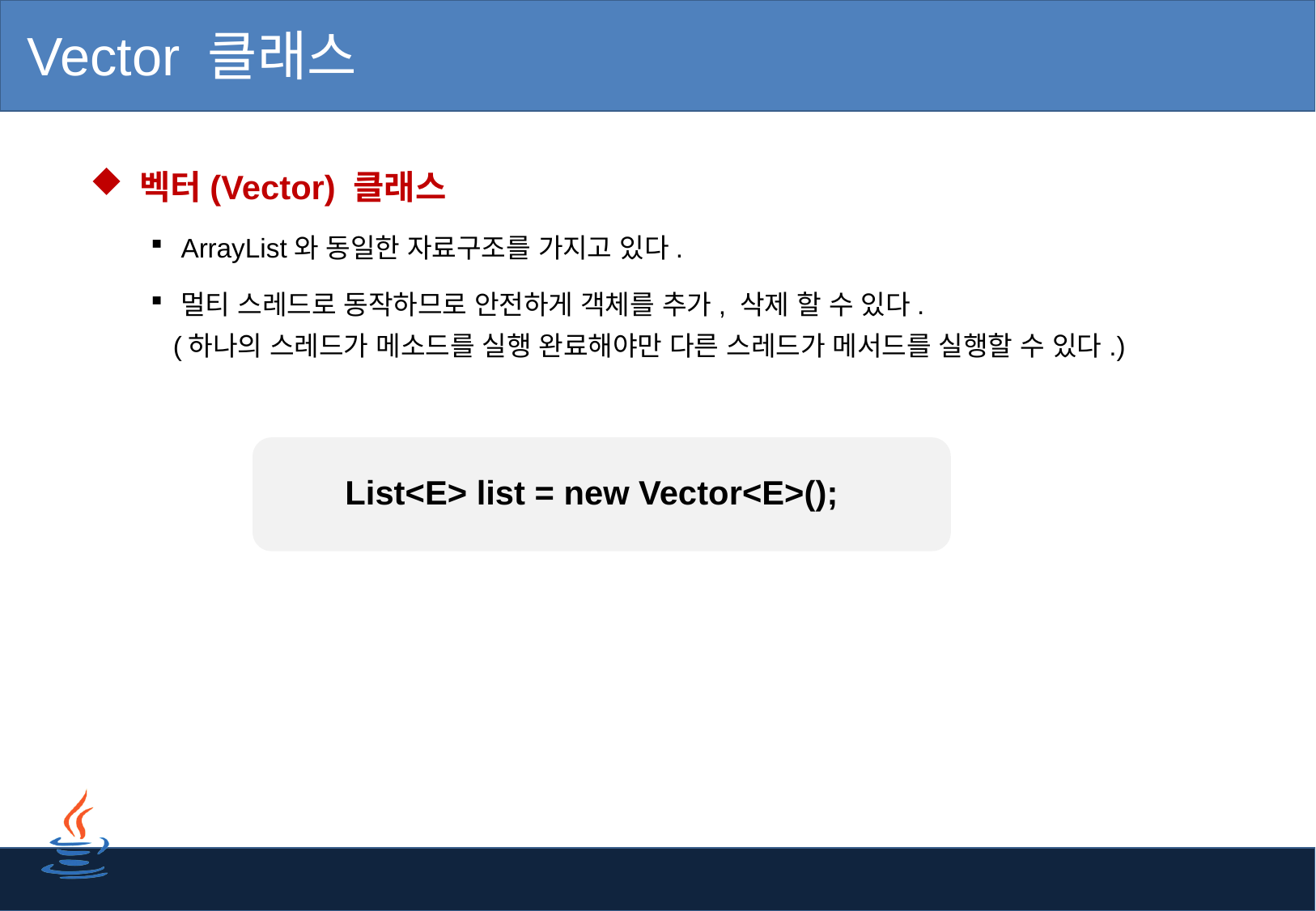

# Vector 클래스
 벡터(Vector) 클래스
ArrayList와 동일한 자료구조를 가지고 있다.
멀티 스레드로 동작하므로 안전하게 객체를 추가, 삭제 할 수 있다.
   (하나의 스레드가 메소드를 실행 완료해야만 다른 스레드가 메서드를 실행할 수 있다.)

List<E> list = new Vector<E>();
20